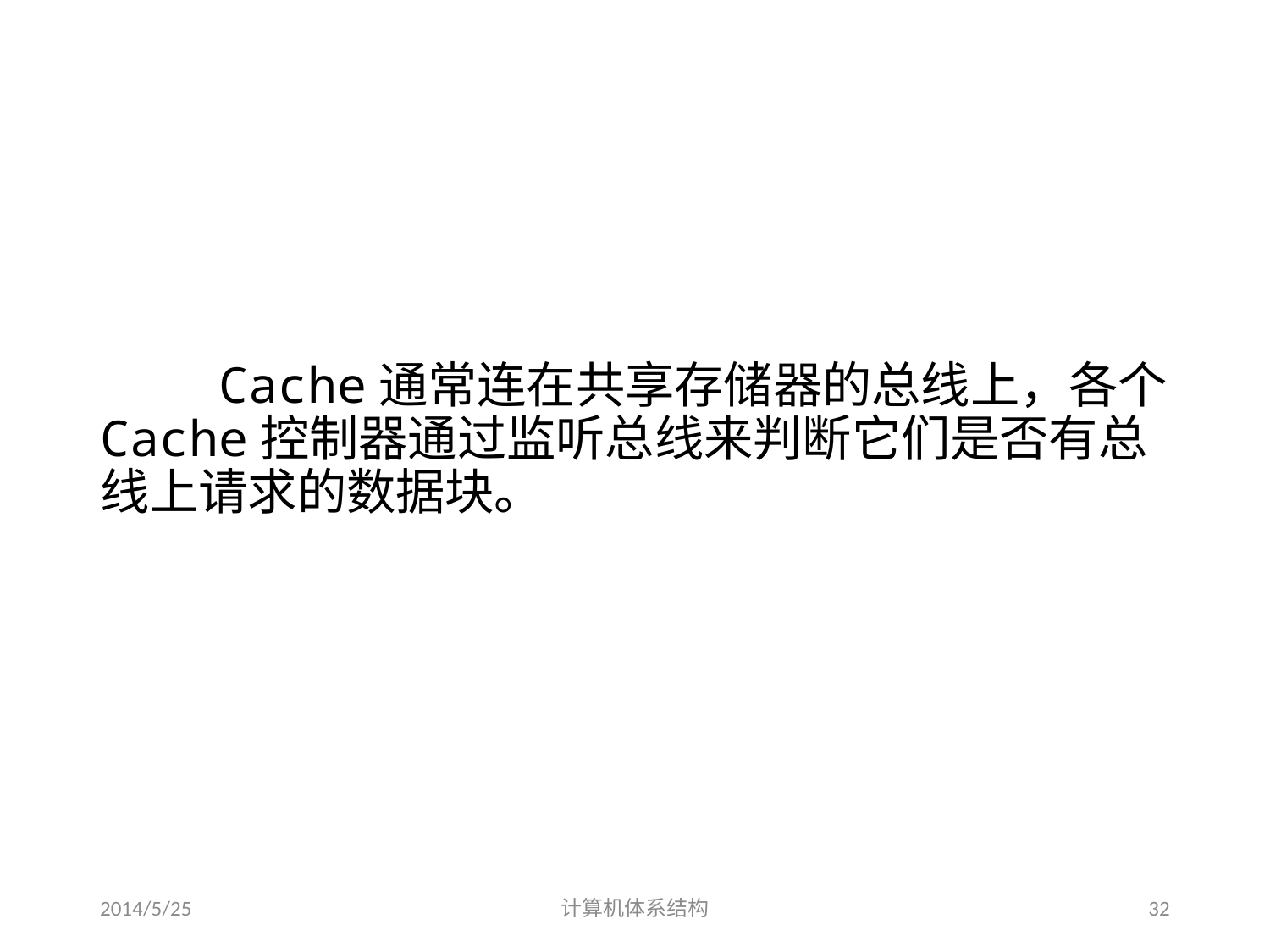

#
    Cache通常连在共享存储器的总线上，各个Cache控制器通过监听总线来判断它们是否有总线上请求的数据块。

2014/5/25
计算机体系结构
32